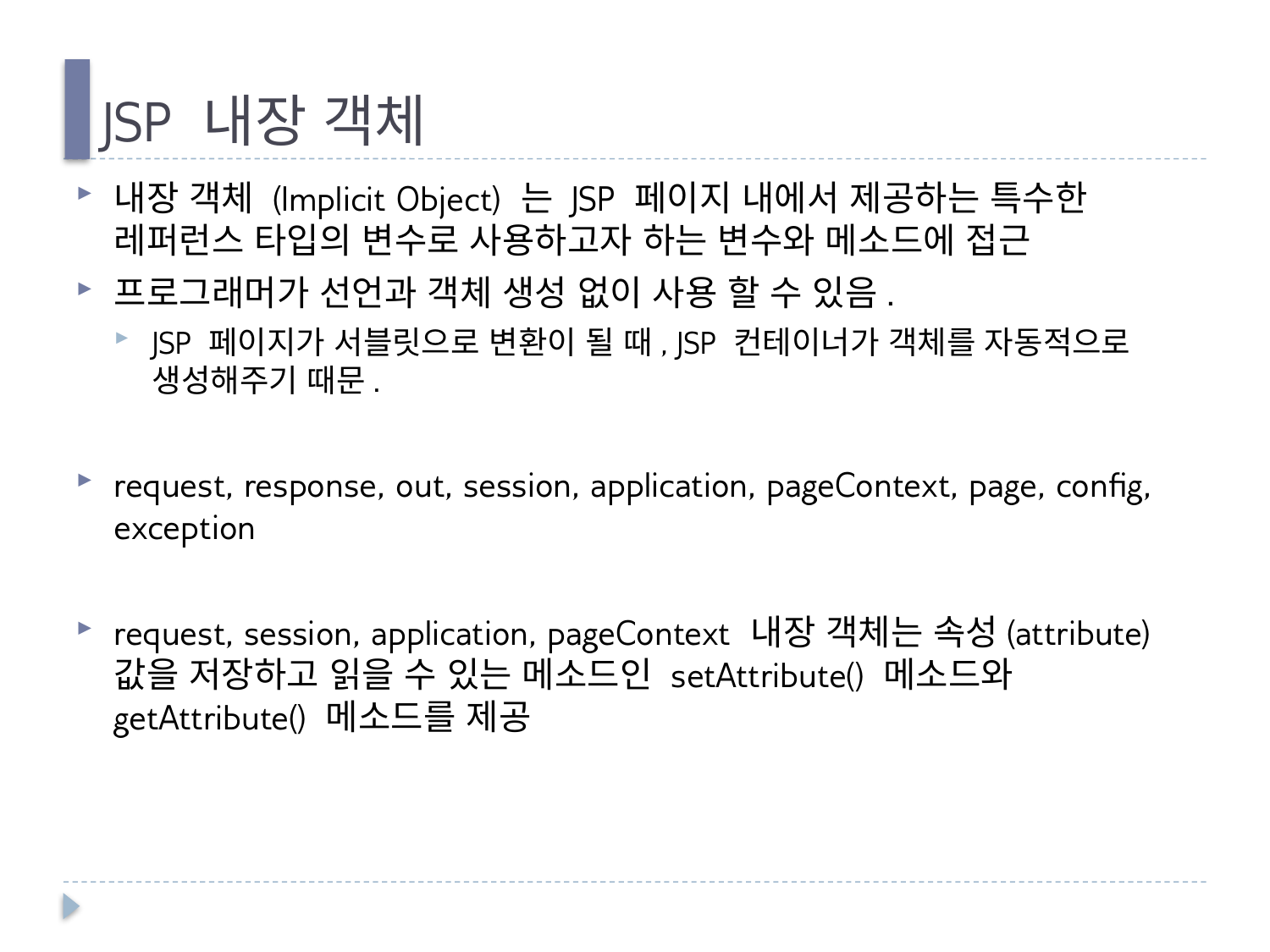

# JSP 내장 객체
내장 객체 (Implicit Object) 는 JSP 페이지 내에서 제공하는 특수한 레퍼런스 타입의 변수로 사용하고자 하는 변수와 메소드에 접근
프로그래머가 선언과 객체 생성 없이 사용 할 수 있음.
JSP 페이지가 서블릿으로 변환이 될 때, JSP 컨테이너가 객체를 자동적으로 생성해주기 때문.

request, response, out, session, application, pageContext, page, config, exception

request, session, application, pageContext 내장 객체는 속성(attribute)값을 저장하고 읽을 수 있는 메소드인 setAttribute() 메소드와 getAttribute() 메소드를 제공